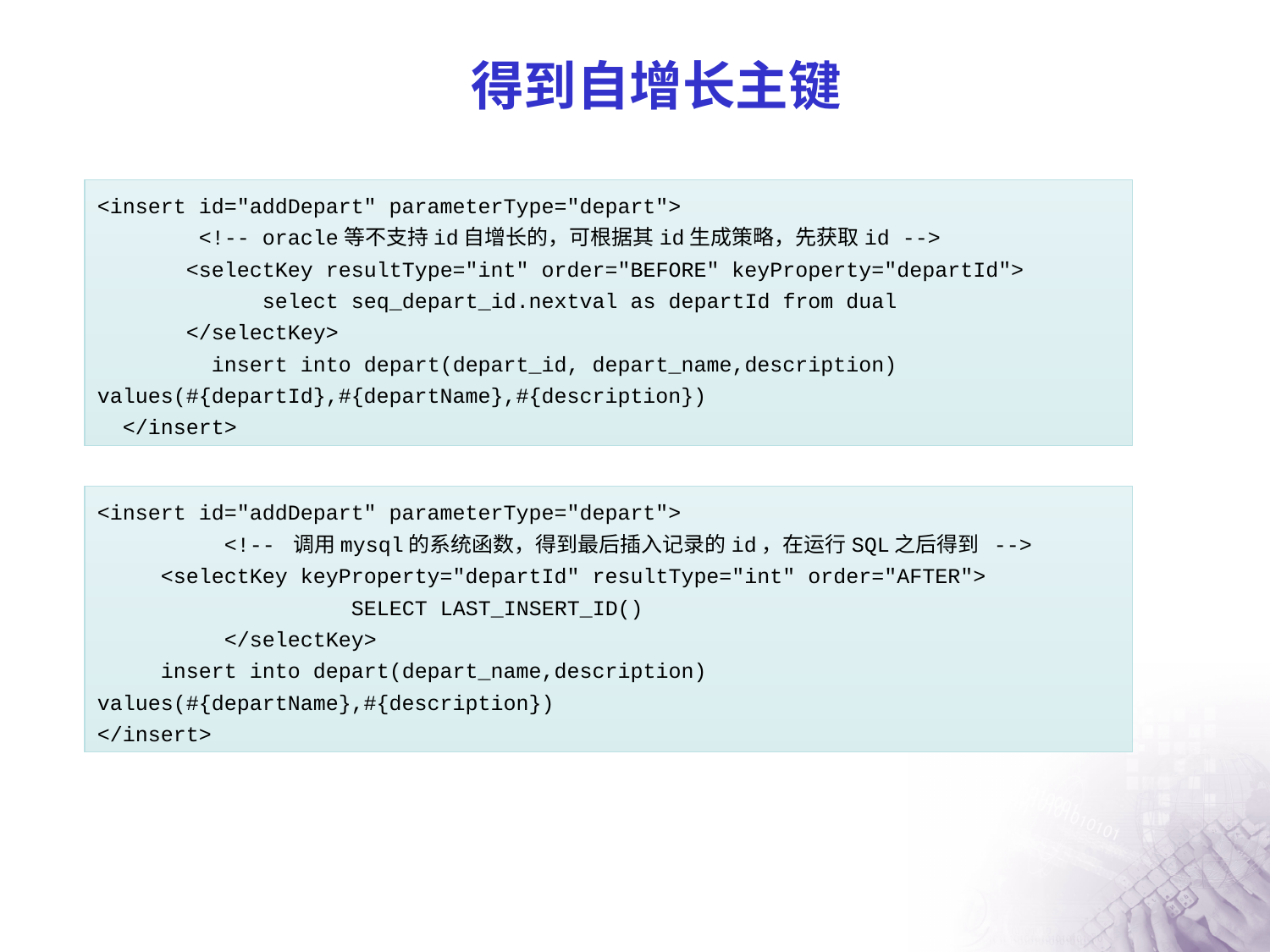

# 得到自增长主键
<insert id="addDepart" parameterType="depart">
        <!-- oracle等不支持id自增长的，可根据其id生成策略，先获取id -->
       <selectKey resultType="int" order="BEFORE" keyProperty="departId">
             select seq_depart_id.nextval as departId from dual
       </selectKey>
         insert into depart(depart_id, depart_name,description) values(#{departId},#{departName},#{description})
  </insert>
<insert id="addDepart" parameterType="depart">
	<!-- 调用mysql的系统函数，得到最后插入记录的id，在运行SQL之后得到  -->
     <selectKey keyProperty="departId" resultType="int" order="AFTER">
		SELECT LAST_INSERT_ID()
	</selectKey>
     insert into depart(depart_name,description) values(#{departName},#{description})
</insert>